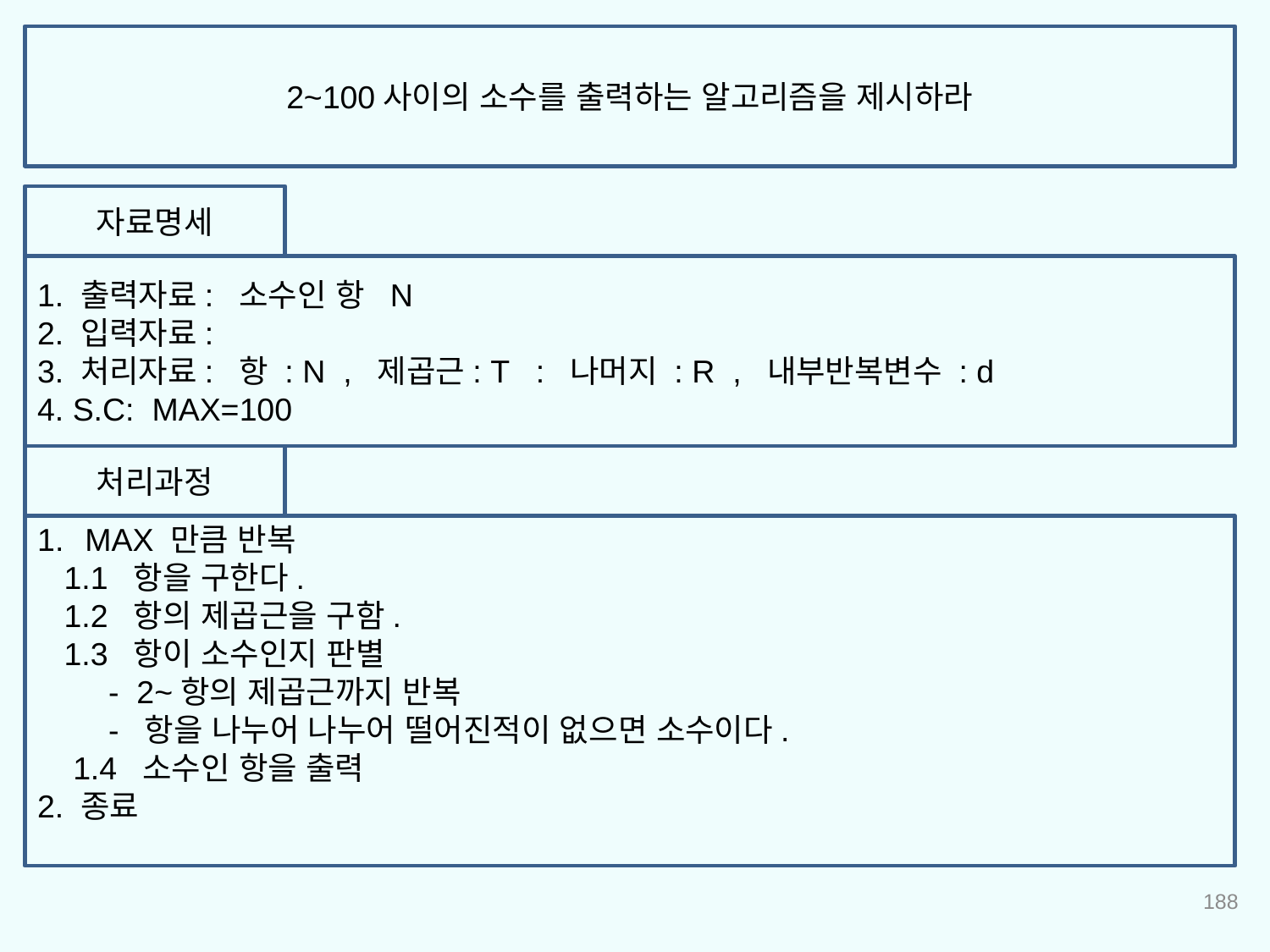

2~100사이의 소수를 출력하는 알고리즘을 제시하라
자료명세
1. 출력자료:  소수인 항  N
2. 입력자료:
3. 처리자료:  항 : N  ,  제곱근: T   :  나머지 : R  ,  내부반복변수 : d
4. S.C:  MAX=100
처리과정
MAX 만큼 반복
   1.1  항을 구한다.
   1.2  항의 제곱근을 구함.
   1.3  항이 소수인지 판별
        -  2~항의 제곱근까지 반복
        -  항을 나누어 나누어 떨어진적이 없으면 소수이다.
    1.4  소수인 항을 출력
2. 종료

188